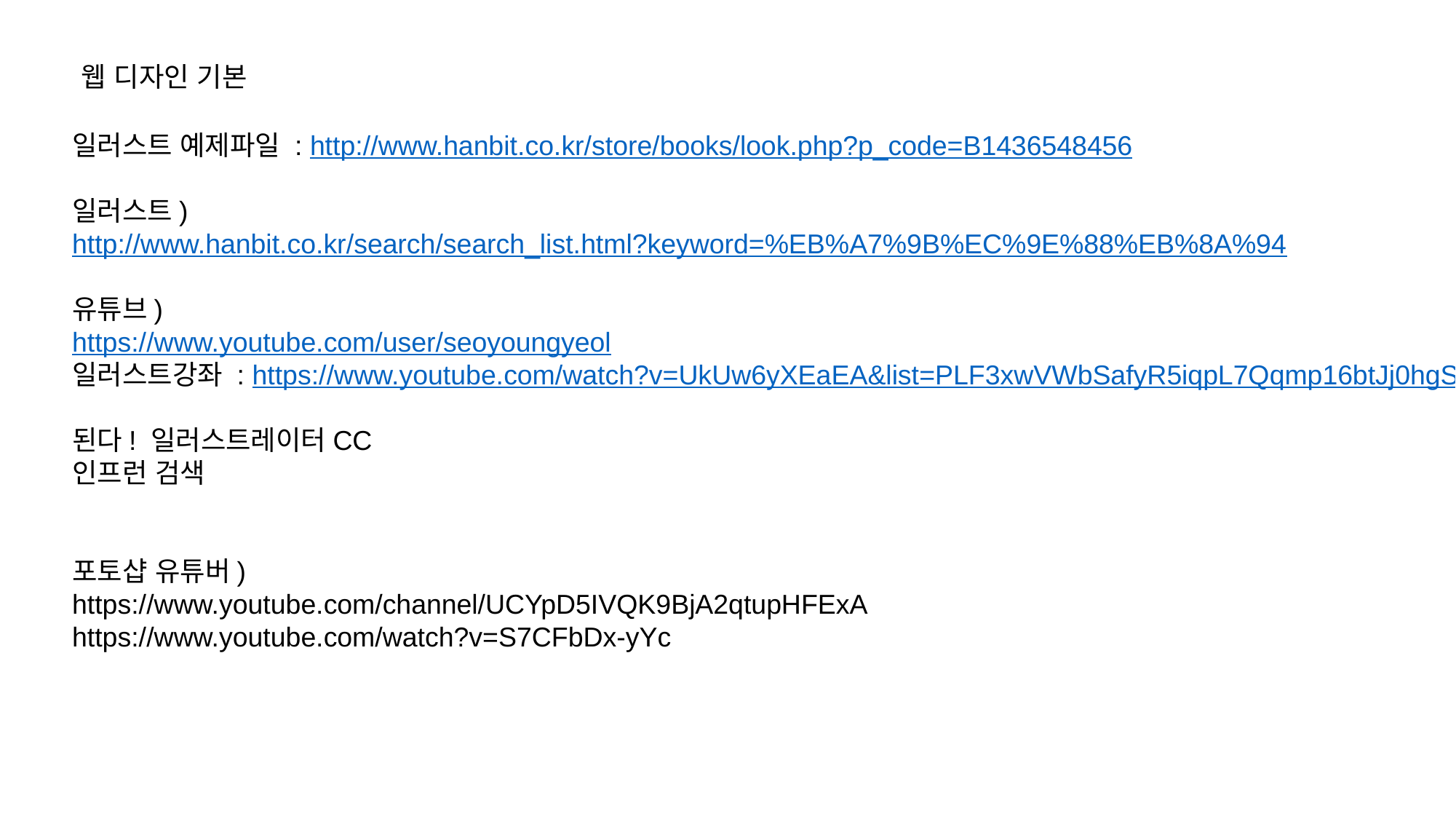

웹 디자인 기본
일러스트 예제파일 : http://www.hanbit.co.kr/store/books/look.php?p_code=B1436548456

일러스트)
http://www.hanbit.co.kr/search/search_list.html?keyword=%EB%A7%9B%EC%9E%88%EB%8A%94

유튜브)
https://www.youtube.com/user/seoyoungyeol
일러스트강좌 : https://www.youtube.com/watch?v=UkUw6yXEaEA&list=PLF3xwVWbSafyR5iqpL7Qqmp16btJj0hgS

된다! 일러스트레이터CC
인프런 검색

포토샵 유튜버)
https://www.youtube.com/channel/UCYpD5IVQK9BjA2qtupHFExA
https://www.youtube.com/watch?v=S7CFbDx-yYc